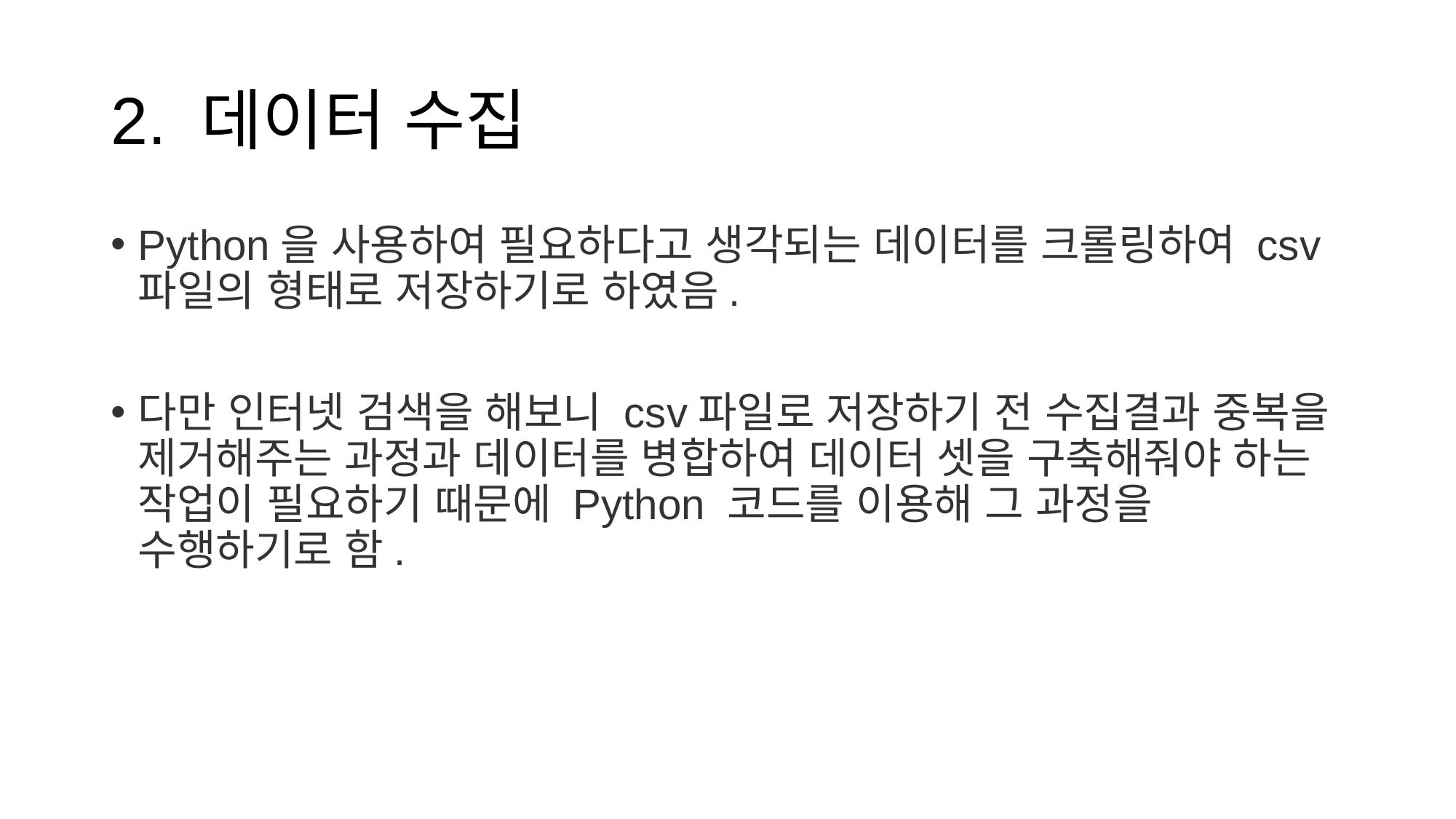

# 2. 데이터 수집
Python을 사용하여 필요하다고 생각되는 데이터를 크롤링하여 csv파일의 형태로 저장하기로 하였음.

다만 인터넷 검색을 해보니 csv파일로 저장하기 전 수집결과 중복을 제거해주는 과정과 데이터를 병합하여 데이터 셋을 구축해줘야 하는 작업이 필요하기 때문에 Python 코드를 이용해 그 과정을 수행하기로 함.